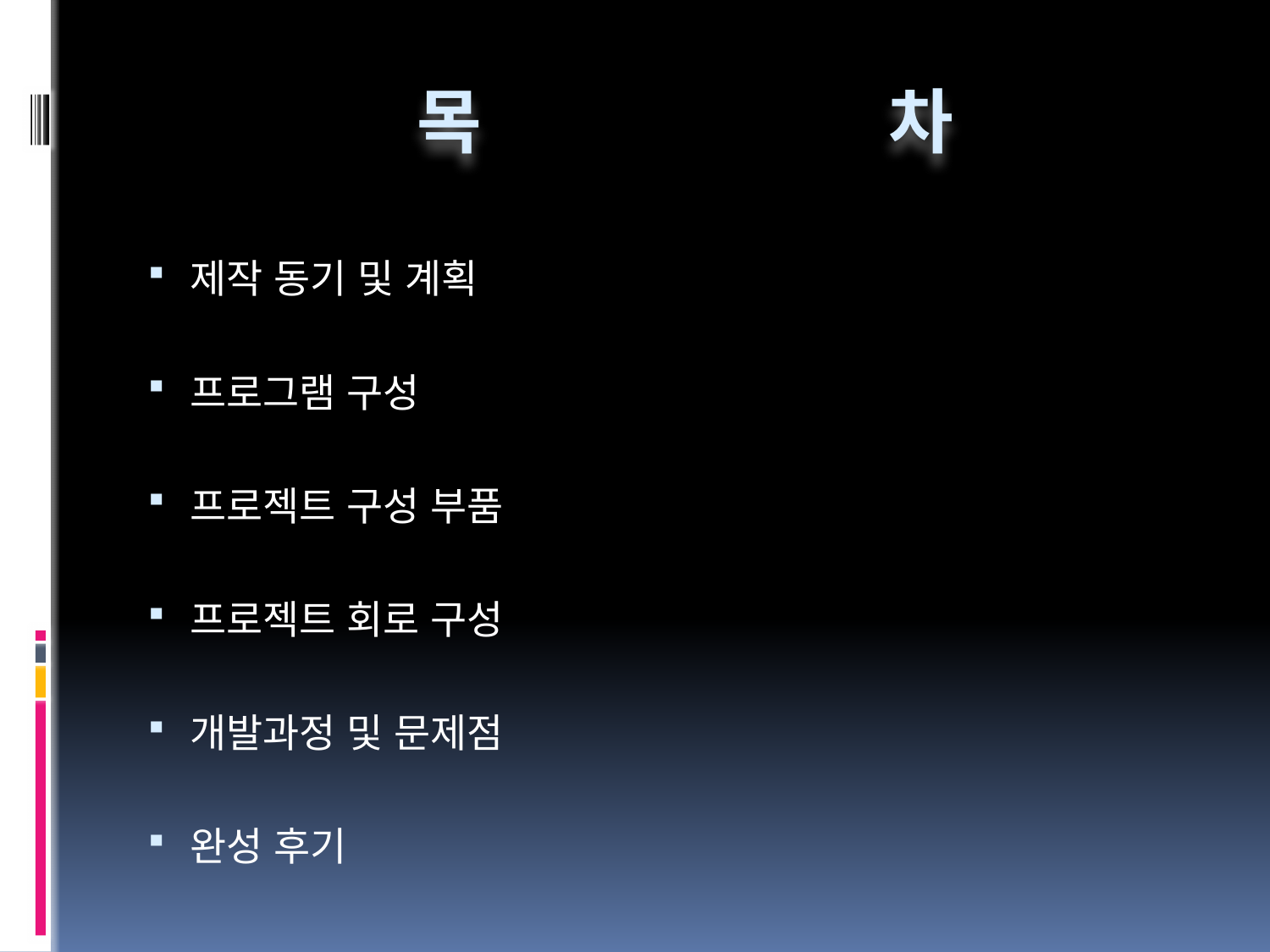

# 목				차
제작 동기 및 계획

프로그램 구성

프로젝트 구성 부품

프로젝트 회로 구성

개발과정 및 문제점

완성 후기